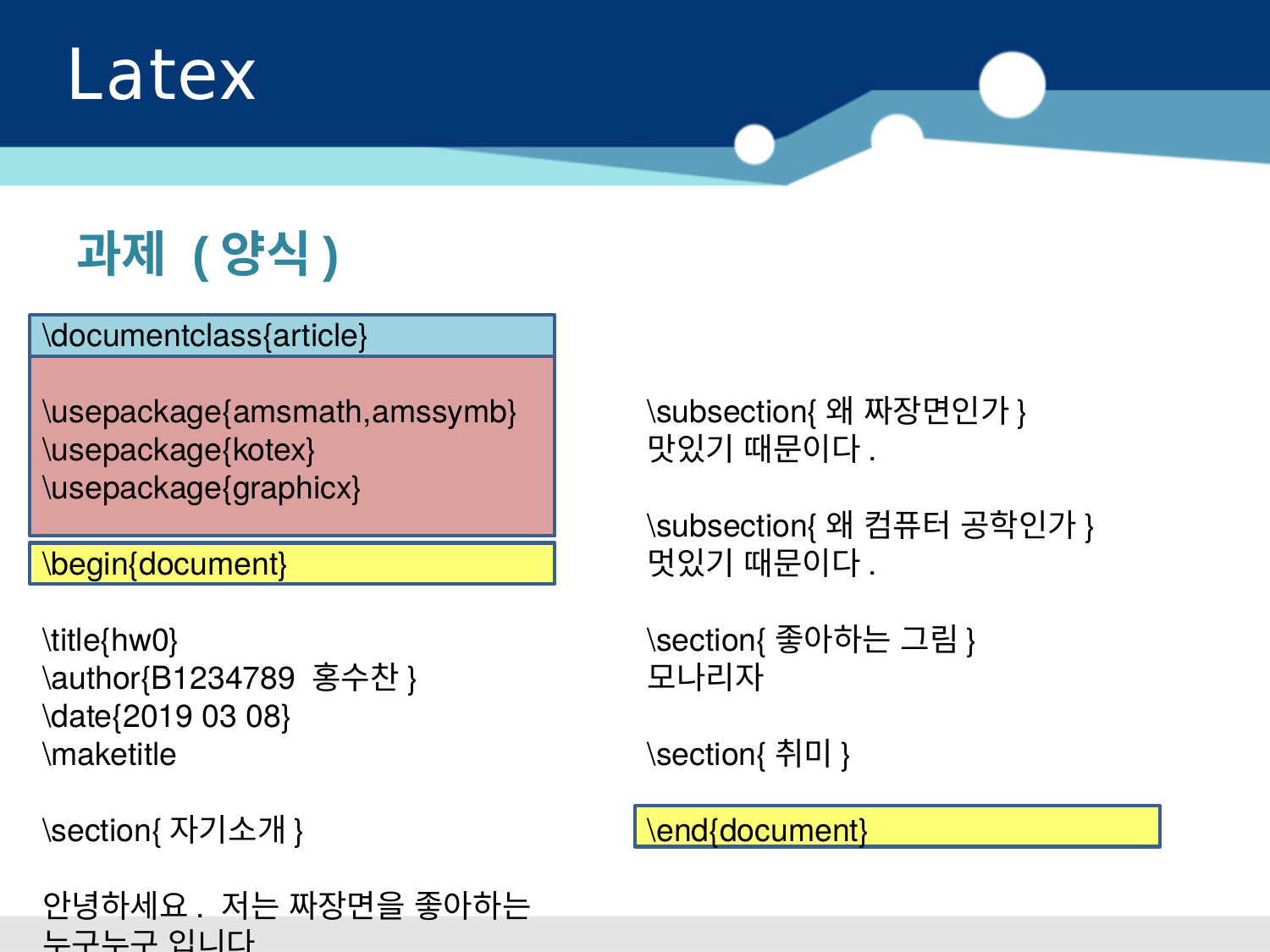

Latex
과제 (양식)
\documentclass{article}

\usepackage{amsmath,amssymb}
\usepackage{kotex}
\usepackage{graphicx}

\begin{document}

\title{hw0}
\author{B1234789 홍수찬}
\date{2019 03 08}
\maketitle

\section{자기소개}

안녕하세요. 저는 짜장면을 좋아하는 누구누구 입니다.

\subsection{왜 짜장면인가}
맛있기 때문이다.

\subsection{왜 컴퓨터 공학인가}
멋있기 때문이다.

\section{좋아하는 그림}
모나리자
\section{취미}
\end{document}